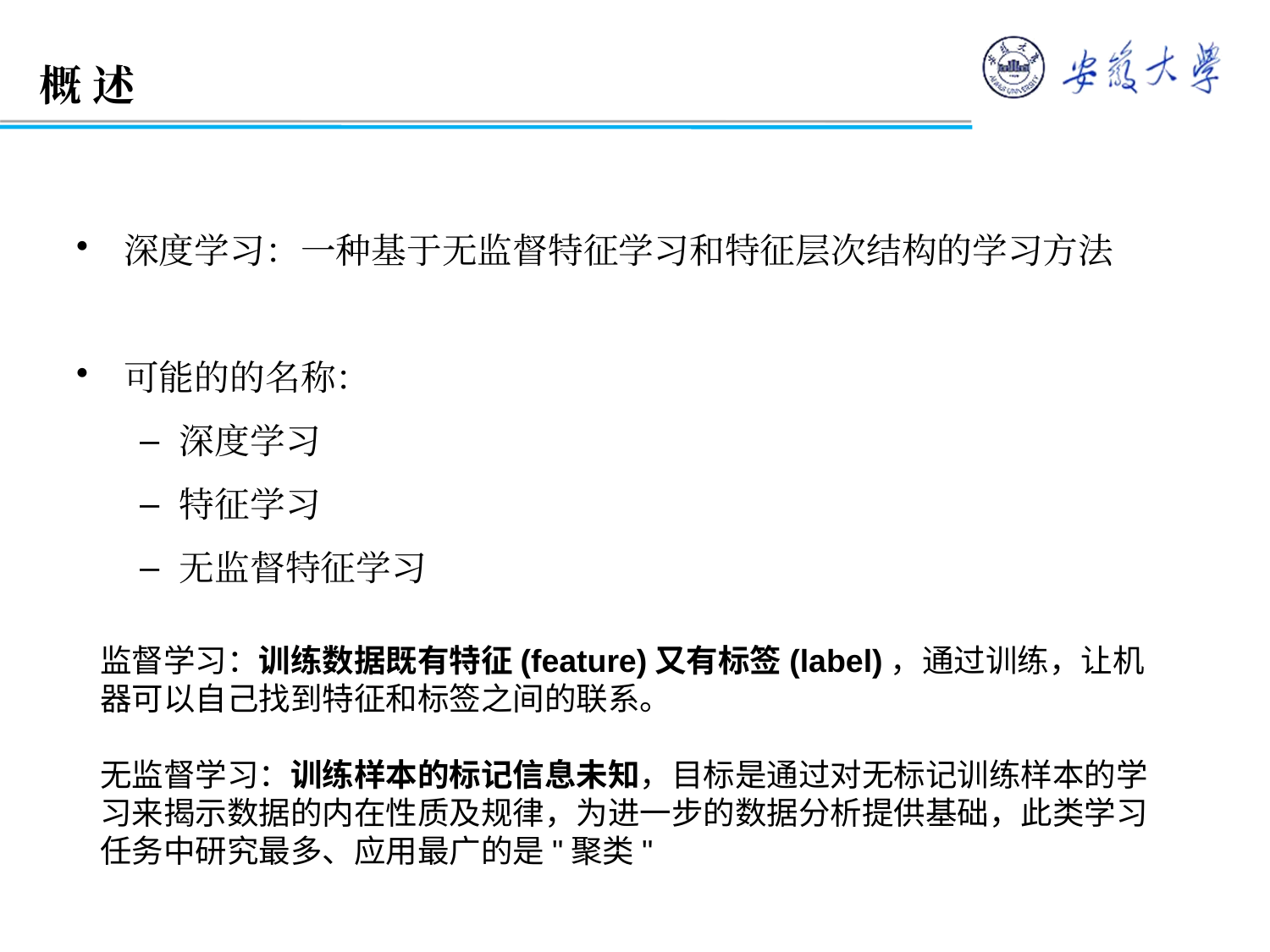

概 述
深度学习：一种基于无监督特征学习和特征层次结构的学习方法

可能的的名称：
深度学习
特征学习
无监督特征学习

监督学习：训练数据既有特征(feature)又有标签(label)，通过训练，让机器可以自己找到特征和标签之间的联系。

无监督学习：训练样本的标记信息未知，目标是通过对无标记训练样本的学习来揭示数据的内在性质及规律，为进一步的数据分析提供基础，此类学习任务中研究最多、应用最广的是"聚类"